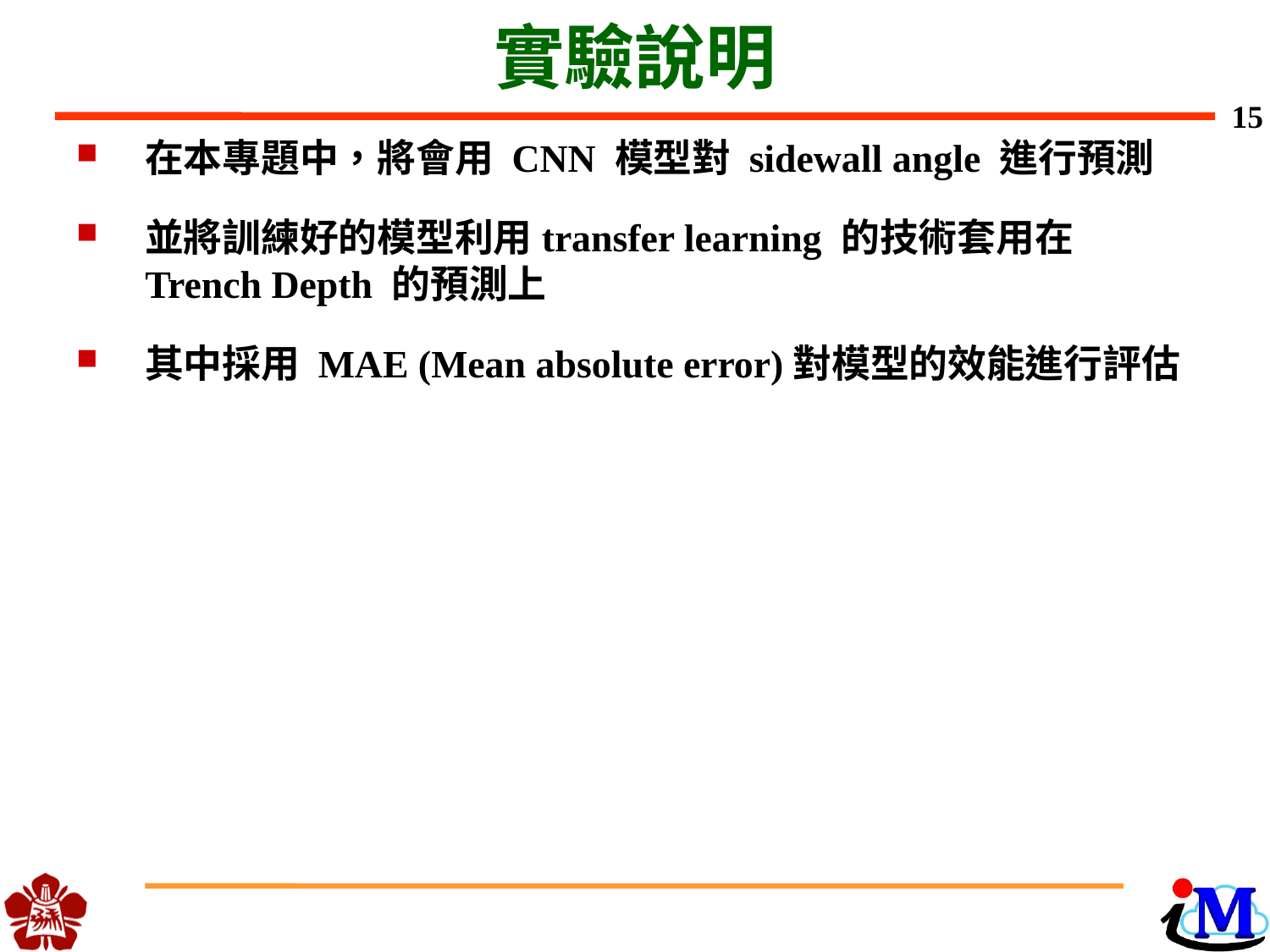

# 實驗說明
15
在本專題中，將會用 CNN 模型對 sidewall angle 進行預測
並將訓練好的模型利用transfer learning 的技術套用在 Trench Depth 的預測上
其中採用 MAE (Mean absolute error)對模型的效能進行評估